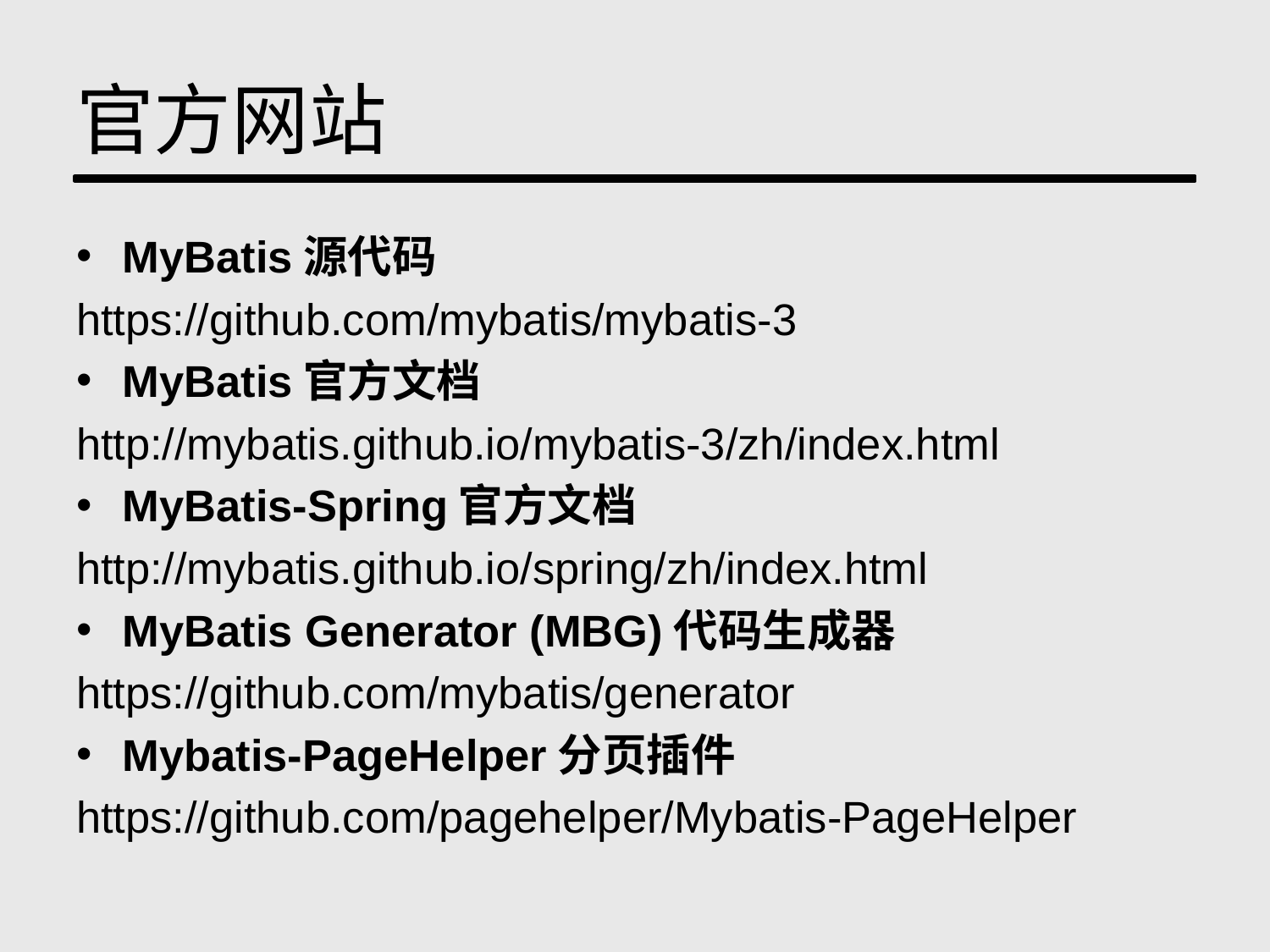

# 官方网站
MyBatis源代码
https://github.com/mybatis/mybatis-3
MyBatis官方文档
http://mybatis.github.io/mybatis-3/zh/index.html
MyBatis-Spring官方文档
http://mybatis.github.io/spring/zh/index.html
MyBatis Generator (MBG)代码生成器
https://github.com/mybatis/generator
Mybatis-PageHelper分页插件
https://github.com/pagehelper/Mybatis-PageHelper